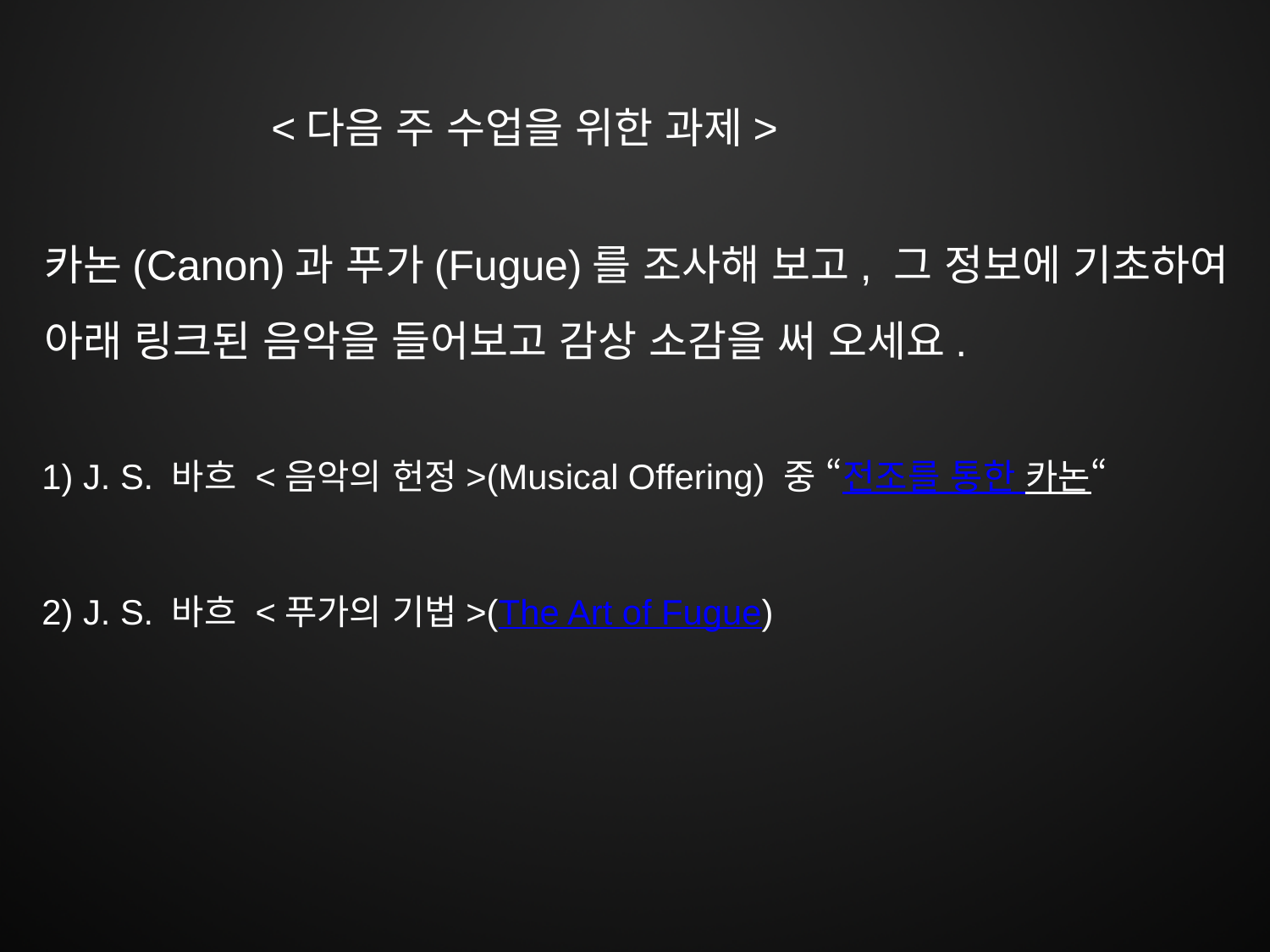

<다음 주 수업을 위한 과제>

 카논(Canon)과 푸가(Fugue)를 조사해 보고, 그 정보에 기초하여
 아래 링크된 음악을 들어보고 감상 소감을 써 오세요.

  1) J. S. 바흐 <음악의 헌정>(Musical Offering) 중 “전조를 통한 카논“

  2) J. S. 바흐 <푸가의 기법>(The Art of Fugue)